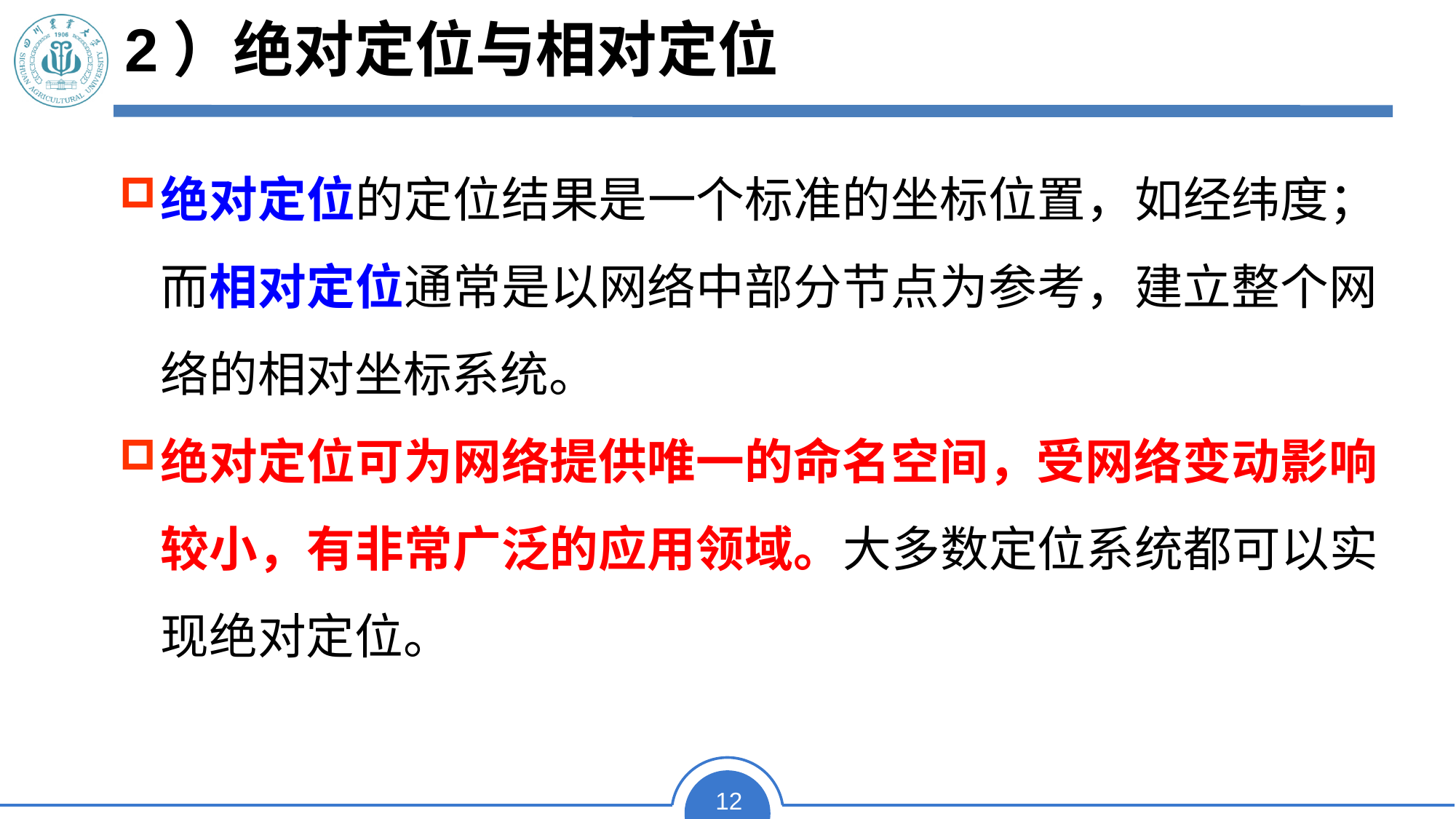

# 2）绝对定位与相对定位
绝对定位的定位结果是一个标准的坐标位置，如经纬度；而相对定位通常是以网络中部分节点为参考，建立整个网络的相对坐标系统。
绝对定位可为网络提供唯一的命名空间，受网络变动影响较小，有非常广泛的应用领域。大多数定位系统都可以实现绝对定位。